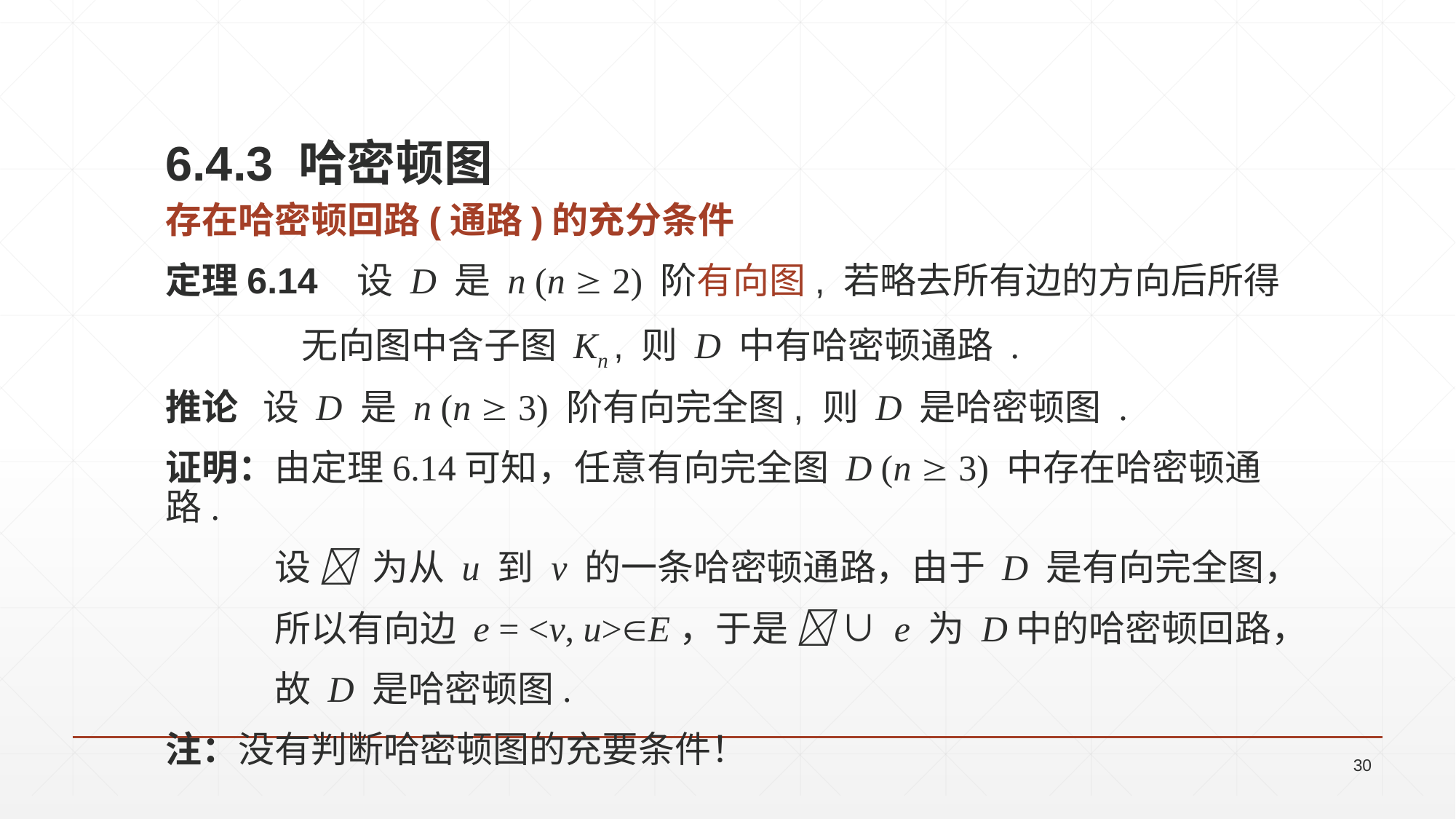

6.4.3 哈密顿图
存在哈密顿回路(通路)的充分条件
定理6.14   设 D 是 n (n ≥ 2) 阶有向图, 若略去所有边的方向后所得
		无向图中含子图 Kn , 则 D 中有哈密顿通路 .
推论   设 D 是 n (n ≥ 3) 阶有向完全图, 则 D 是哈密顿图 .
证明：由定理6.14可知，任意有向完全图 D (n ≥ 3) 中存在哈密顿通路.
	设 Γ  为从 u 到 v 的一条哈密顿通路，由于 D 是有向完全图，
	所以有向边 e = <v, u>∈E，于是 Γ ∪ e 为 D中的哈密顿回路，
	故 D 是哈密顿图.
注：没有判断哈密顿图的充要条件！
30